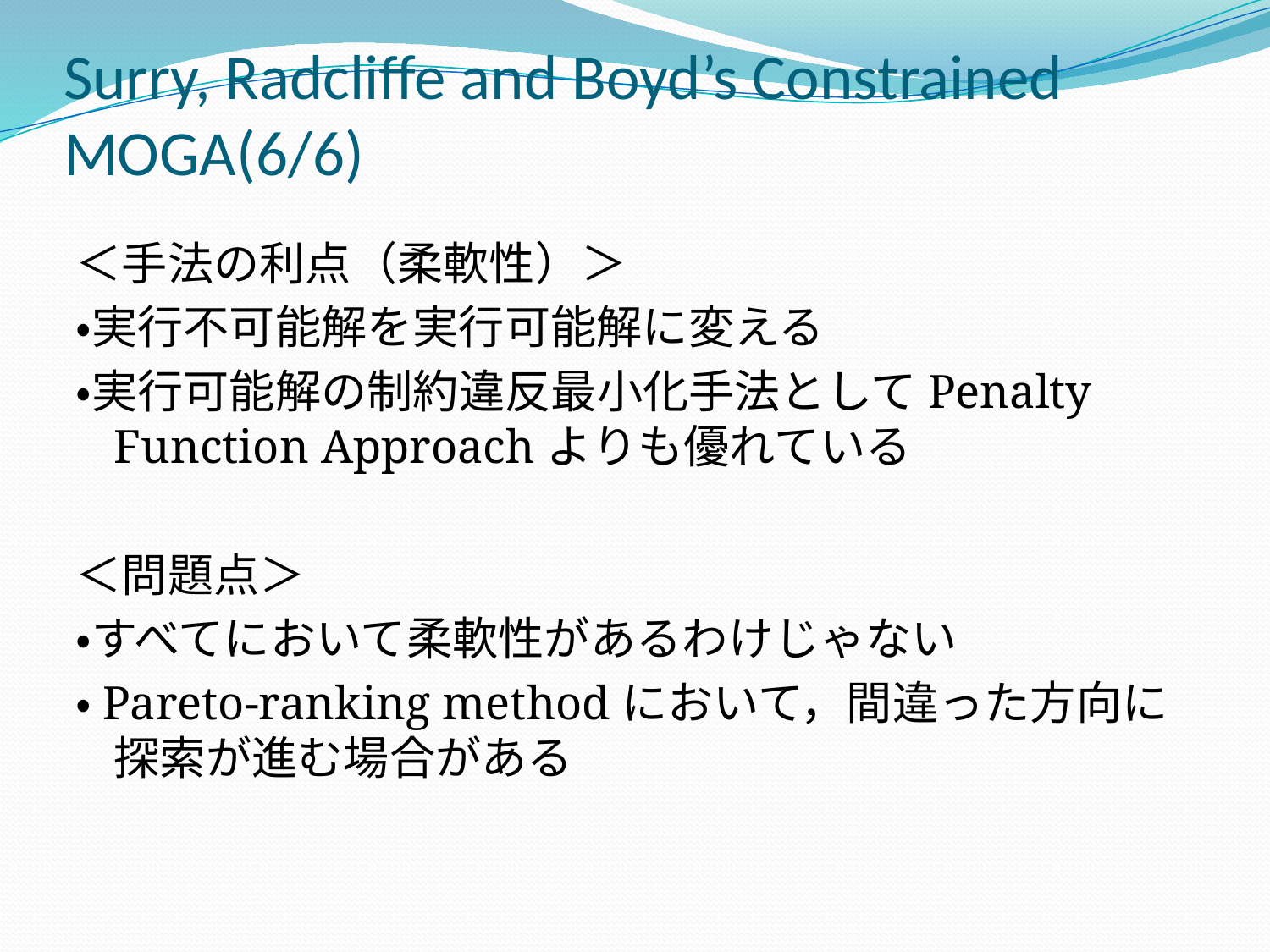

# Surry, Radcliffe and Boyd’s Constrained MOGA(6/6)
＜手法の利点（柔軟性）＞
・実行不可能解を実行可能解に変える
・実行可能解の制約違反最小化手法としてPenalty Function Approachよりも優れている

＜問題点＞
・すべてにおいて柔軟性があるわけじゃない
・Pareto-ranking methodにおいて，間違った方向に探索が進む場合がある